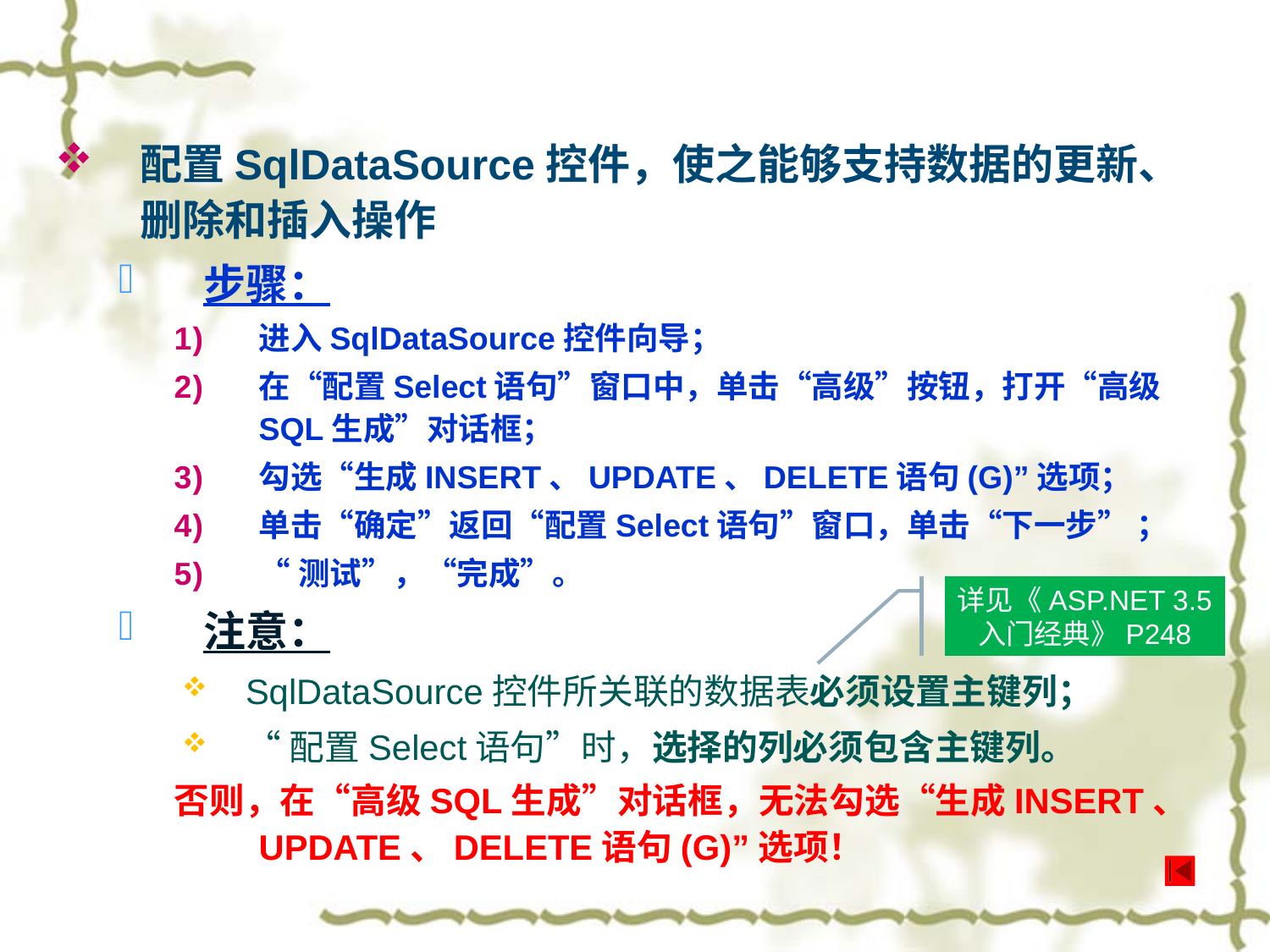

配置SqlDataSource控件，使之能够支持数据的更新、删除和插入操作
步骤：
进入SqlDataSource控件向导；
在“配置Select语句”窗口中，单击“高级”按钮，打开“高级SQL生成”对话框；
勾选“生成INSERT、UPDATE、DELETE语句(G)”选项；
单击“确定”返回“配置Select语句”窗口，单击“下一步” ；
“测试”，“完成”。
注意：
SqlDataSource控件所关联的数据表必须设置主键列；
“配置Select语句”时，选择的列必须包含主键列。
否则，在“高级SQL生成”对话框，无法勾选“生成INSERT、UPDATE、DELETE语句(G)”选项！
详见《ASP.NET 3.5入门经典》P248